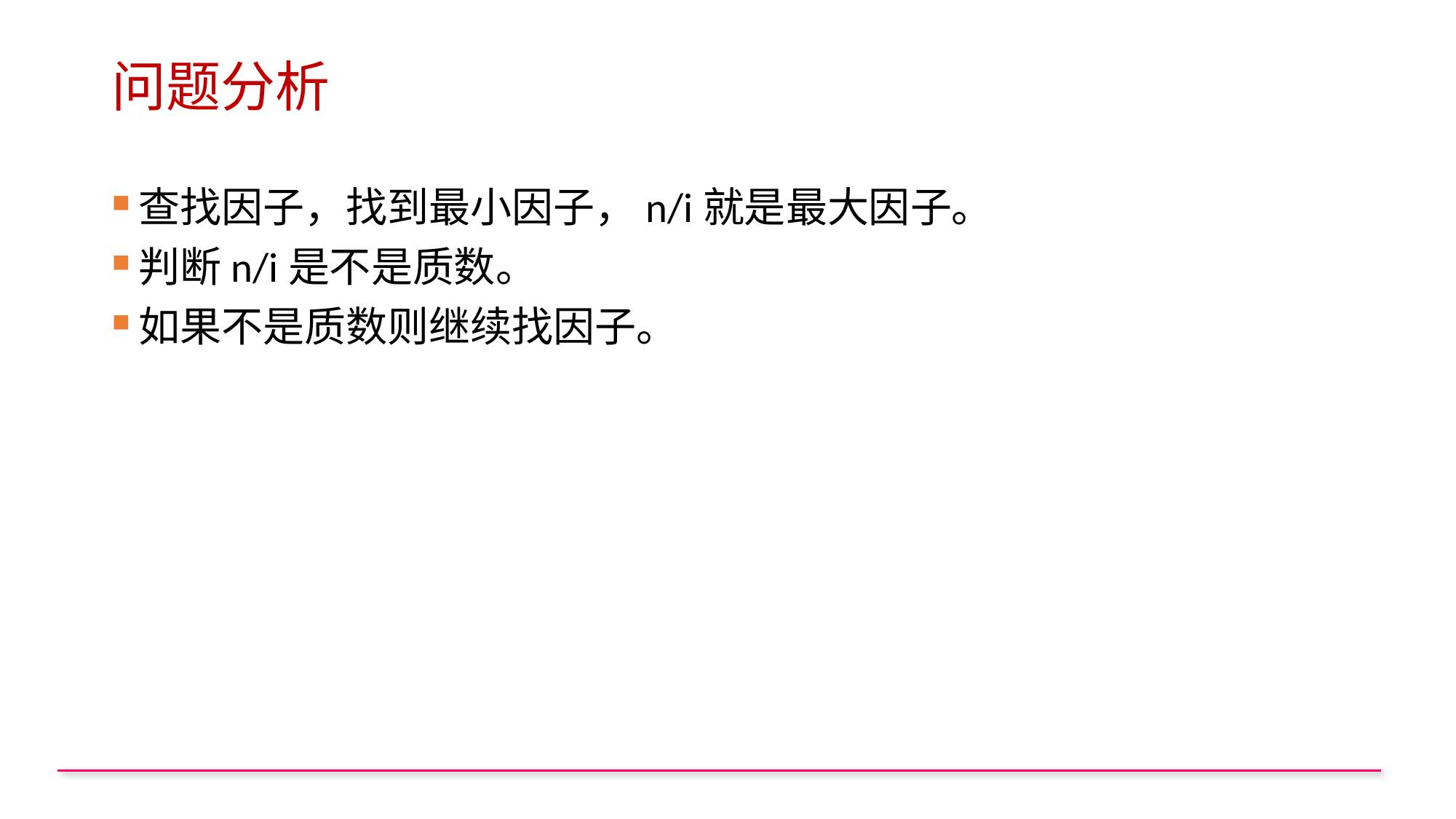

# 问题分析
查找因子，找到最小因子，n/i就是最大因子。
判断n/i是不是质数。
如果不是质数则继续找因子。